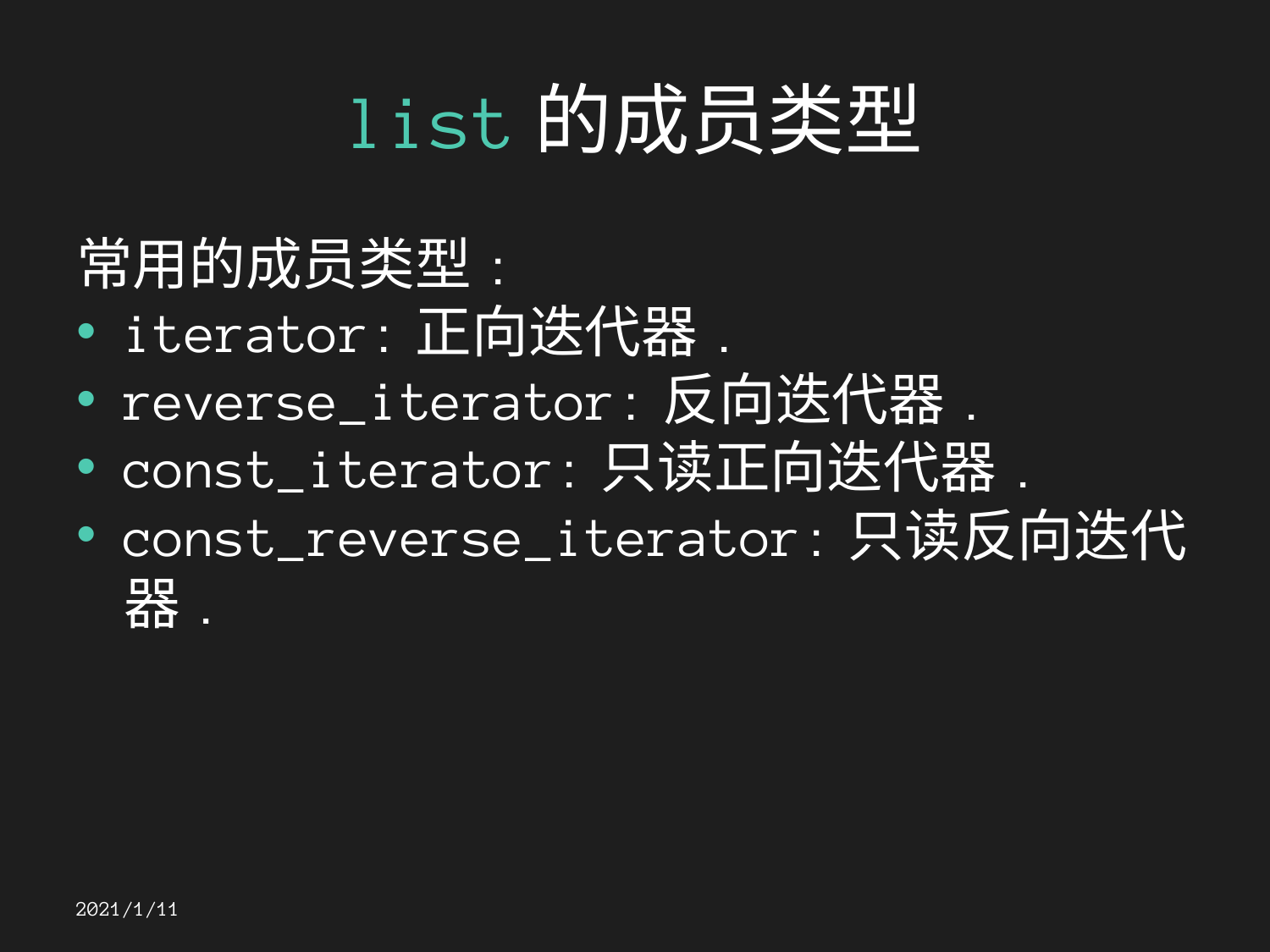

# list的成员类型
常用的成员类型:
iterator:正向迭代器.
reverse_iterator:反向迭代器.
const_iterator:只读正向迭代器.
const_reverse_iterator:只读反向迭代器.
2021/1/11